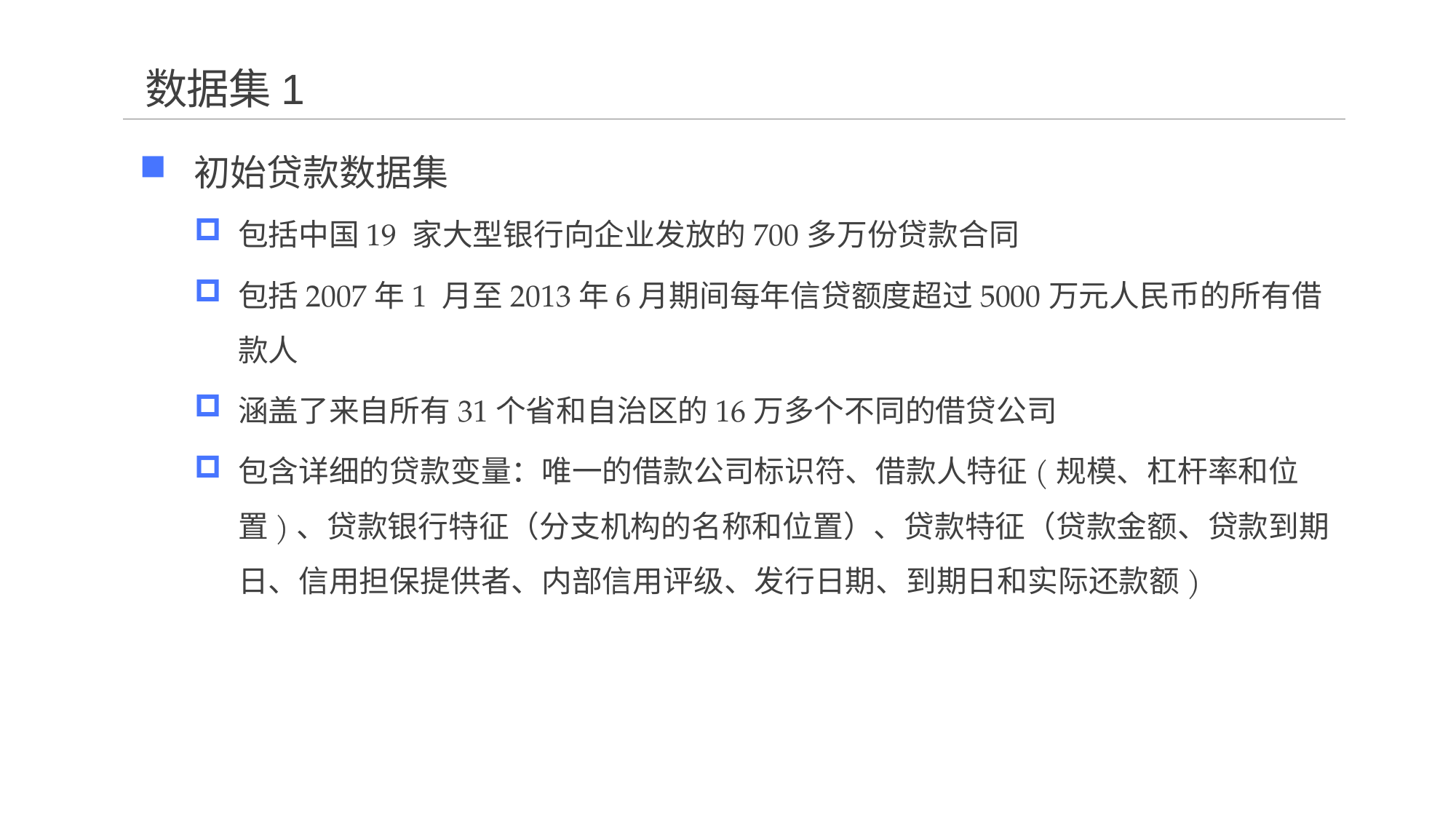

# 数据集1
初始贷款数据集
包括中国19 家大型银行向企业发放的700多万份贷款合同
包括2007年1 月至2013年6月期间每年信贷额度超过5000万元人民币的所有借款人
涵盖了来自所有31个省和自治区的16万多个不同的借贷公司
包含详细的贷款变量：唯一的借款公司标识符、借款人特征(规模、杠杆率和位置)、贷款银行特征（分支机构的名称和位置）、贷款特征（贷款金额、贷款到期日、信用担保提供者、内部信用评级、发行日期、到期日和实际还款额)